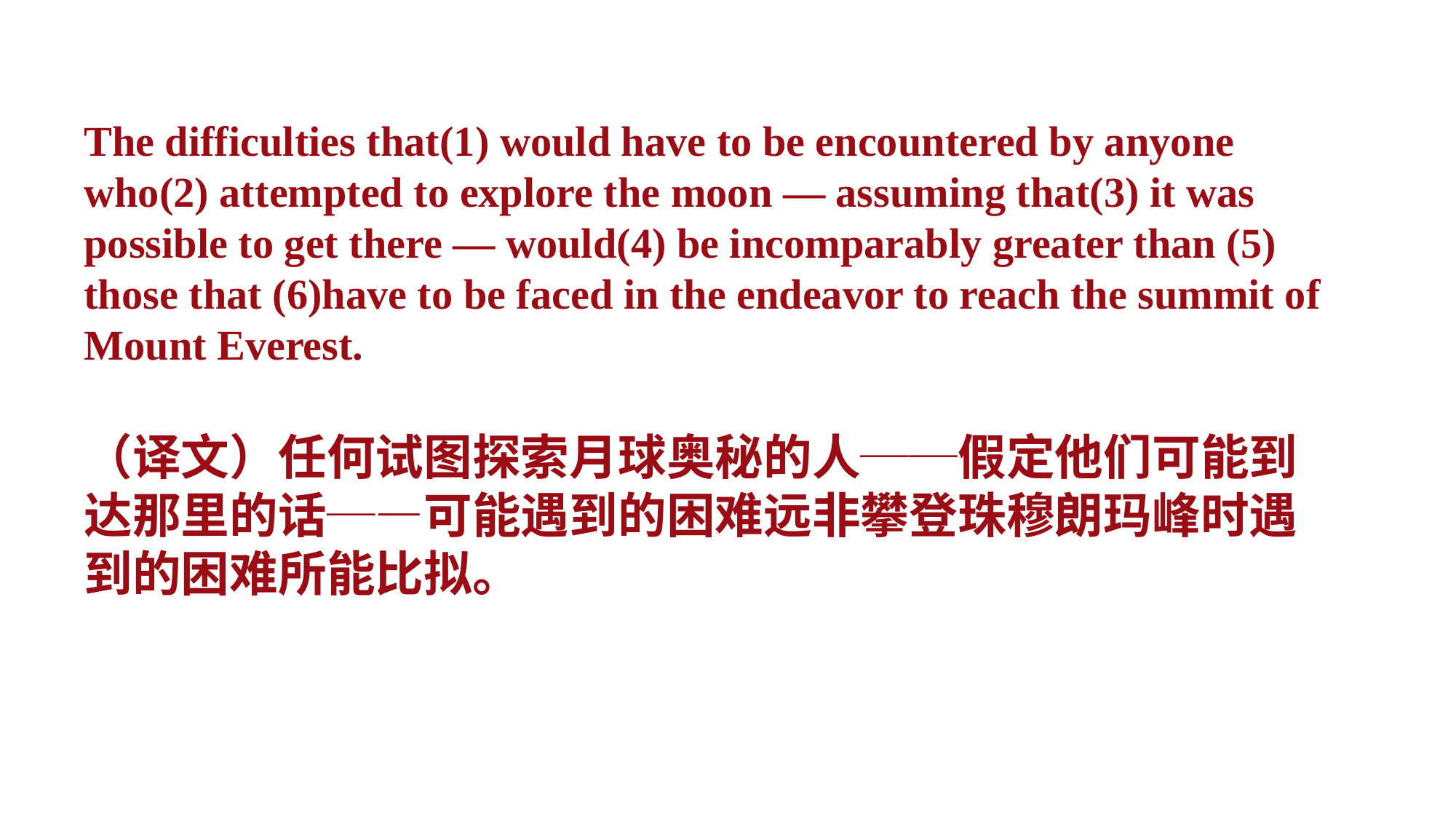

The difficulties that(1) would have to be encountered by anyone who(2) attempted to explore the moon — assuming that(3) it was possible to get there — would(4) be incomparably greater than (5) those that (6)have to be faced in the endeavor to reach the summit of Mount Everest.

（译文）任何试图探索月球奥秘的人──假定他们可能到达那里的话─—可能遇到的困难远非攀登珠穆朗玛峰时遇到的困难所能比拟。